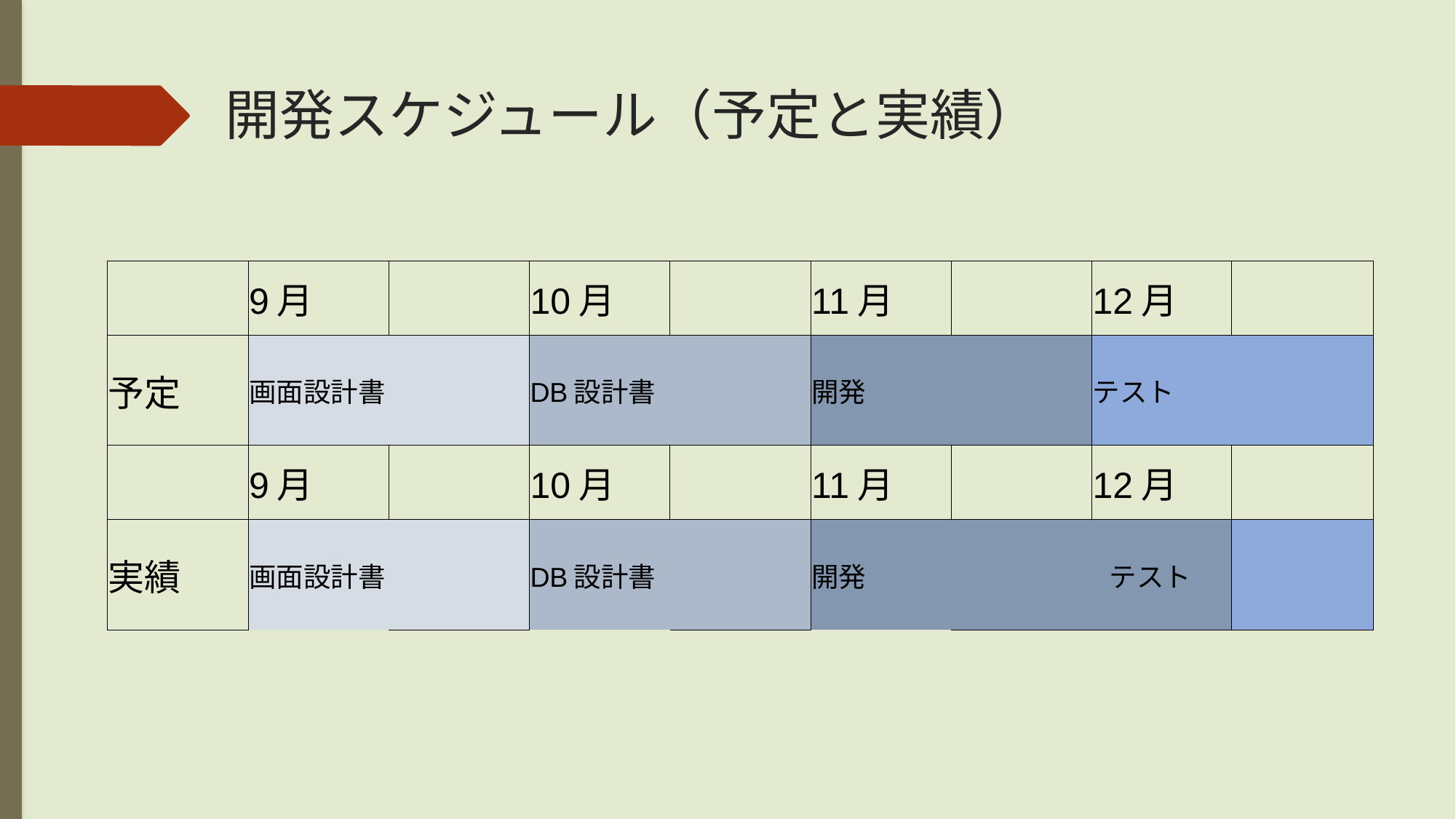

# 開発スケジュール（予定と実績）

|  | 9月 |  | 10月 |  | 11月 |  | 12月 |  |
| --- | --- | --- | --- | --- | --- | --- | --- | --- |
| 予定 | 画面設計書 |  | DB設計書 |  | 開発 |  | テスト |  |
|  | 9月 |  | 10月 |  | 11月 |  | 12月 |  |
| 実績 | 画面設計書 |  | DB設計書 |  | 開発 |  | テスト |  |